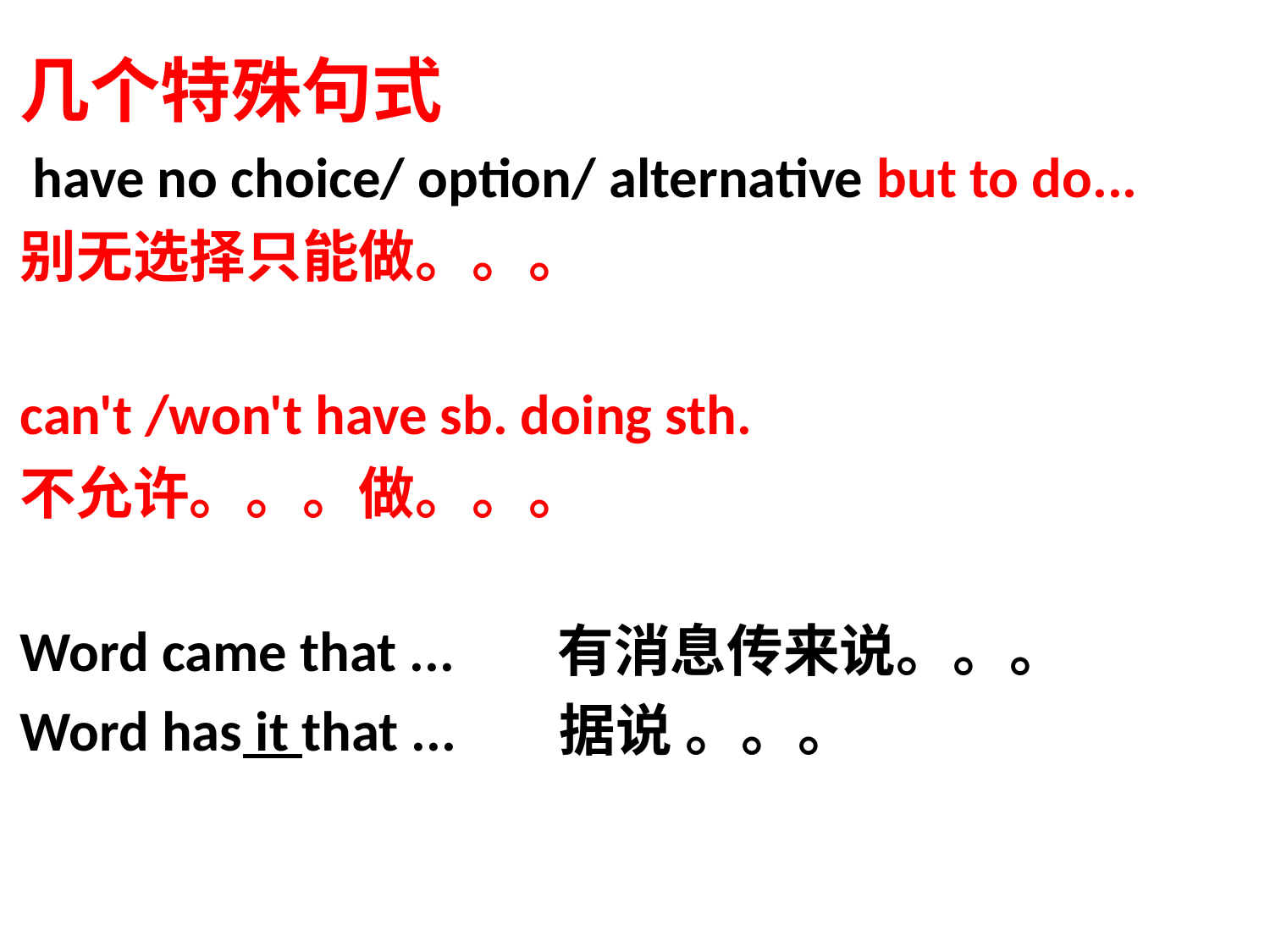

几个特殊句式
 have no choice/ option/ alternative but to do...
别无选择只能做。。。

can't /won't have sb. doing sth.
不允许。。。做。。。

Word came that ...       有消息传来说。。。
Word has it that ...       据说 。。。